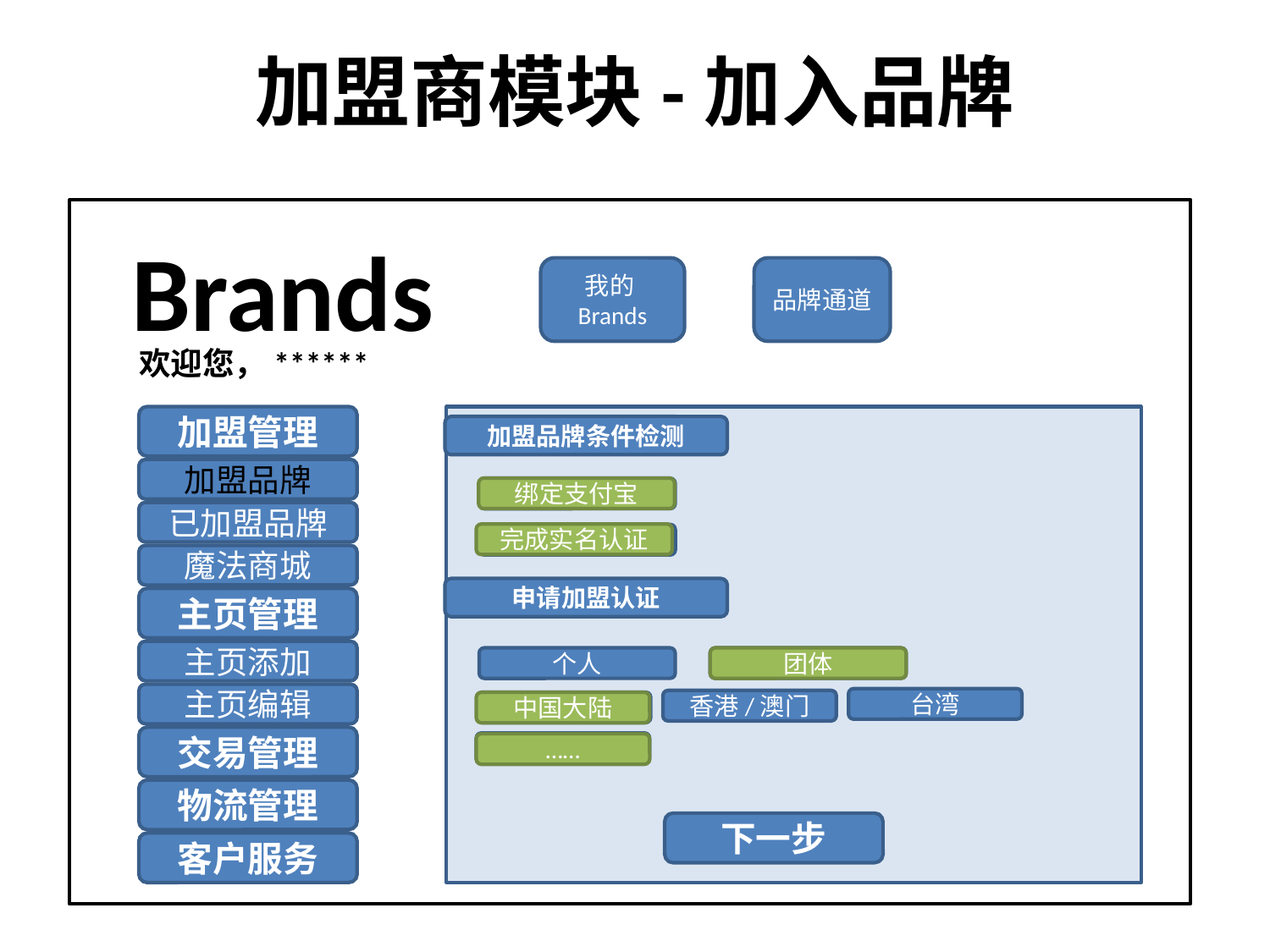

# 加盟商模块-加入品牌

Brands
我的Brands
品牌通道
欢迎您，******
加盟管理

加盟品牌条件检测
加盟品牌
绑定支付宝
绑定支付宝
已加盟品牌
完成实名认证
完成实名认证
魔法商城
申请加盟认证
主页管理
主页添加
个人
团体
团体
主页编辑
台湾
香港/澳门
中国大陆
中国大陆
交易管理
……
……
物流管理
下一步
客户服务